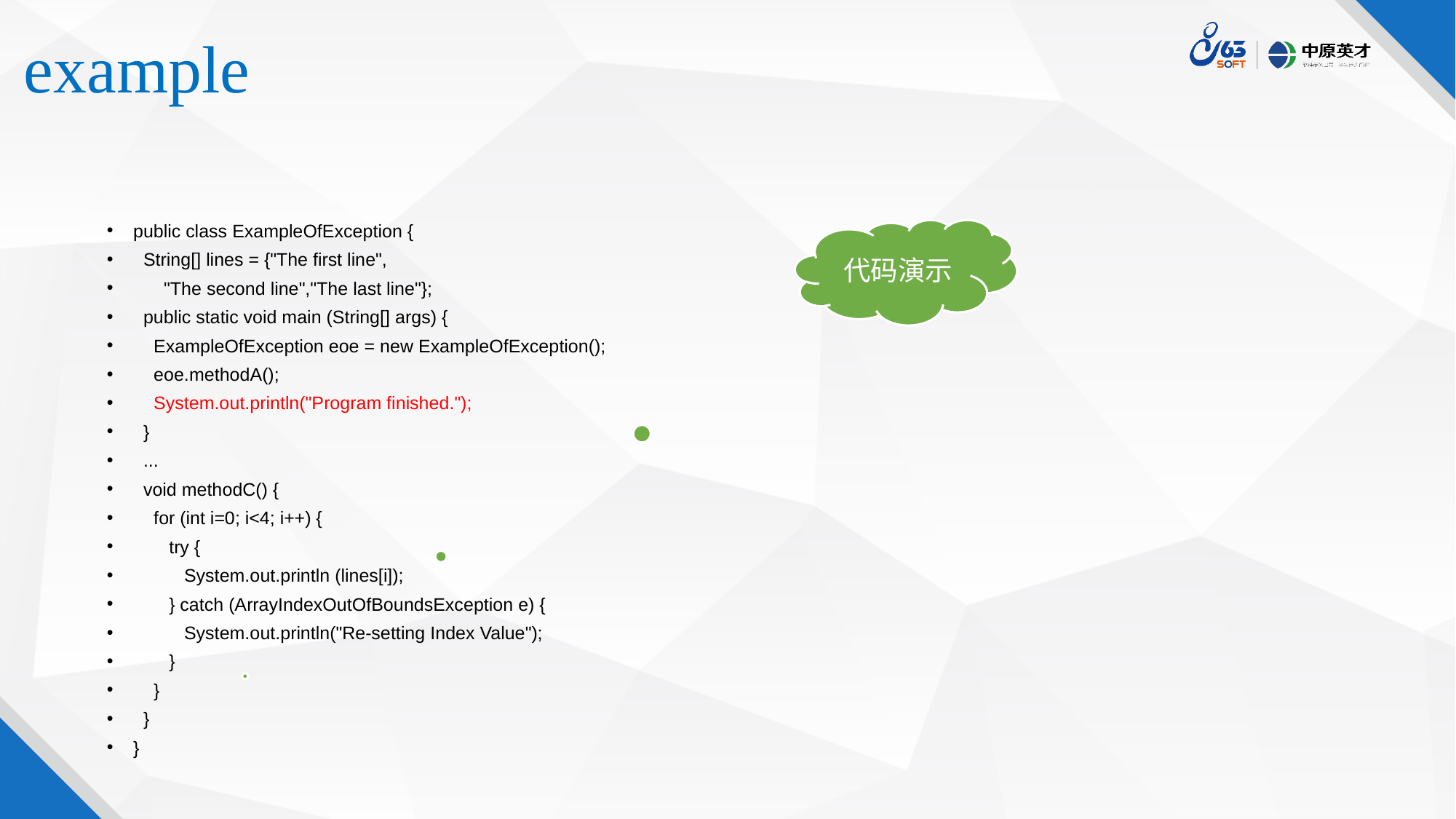

# example
public class ExampleOfException {
  String[] lines = {"The first line",
      "The second line","The last line"};
  public static void main (String[] args) {
    ExampleOfException eoe = new ExampleOfException();
    eoe.methodA();
    System.out.println("Program finished.");
  }
  ...
  void methodC() {
    for (int i=0; i<4; i++) {
       try {
          System.out.println (lines[i]);
       } catch (ArrayIndexOutOfBoundsException e) {
          System.out.println("Re-setting Index Value");
       }
    }
  }
}
代码演示